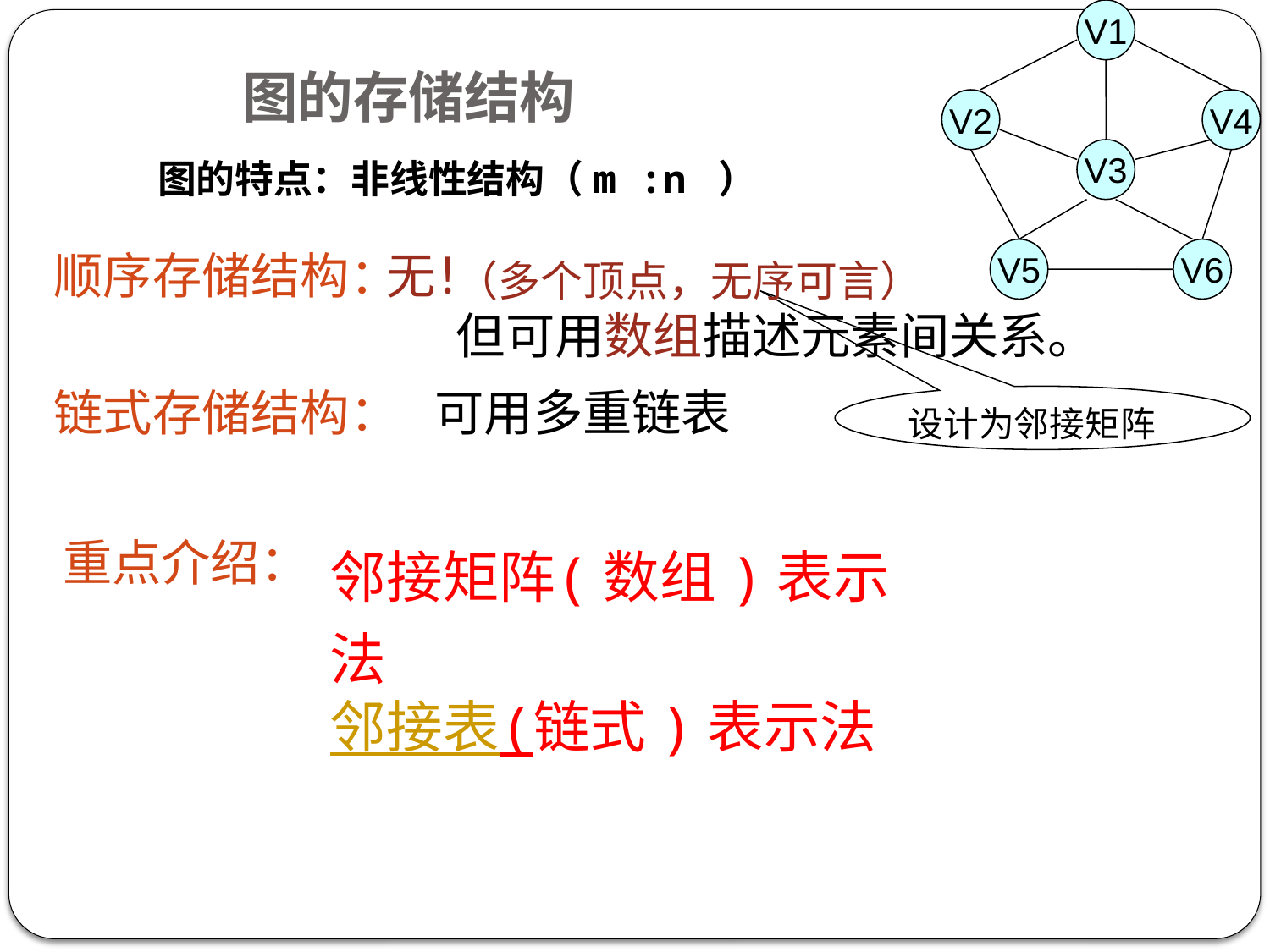

V1
V2
V4
V3
V5
V6

# 图的存储结构
图的特点：非线性结构（m :n ）
顺序存储结构：
无！
（多个顶点，无序可言）
但可用数组描述元素间关系。
链式存储结构：
可用多重链表
设计为邻接矩阵
重点介绍：
邻接矩阵(数组)表示法
邻接表(链式)表示法